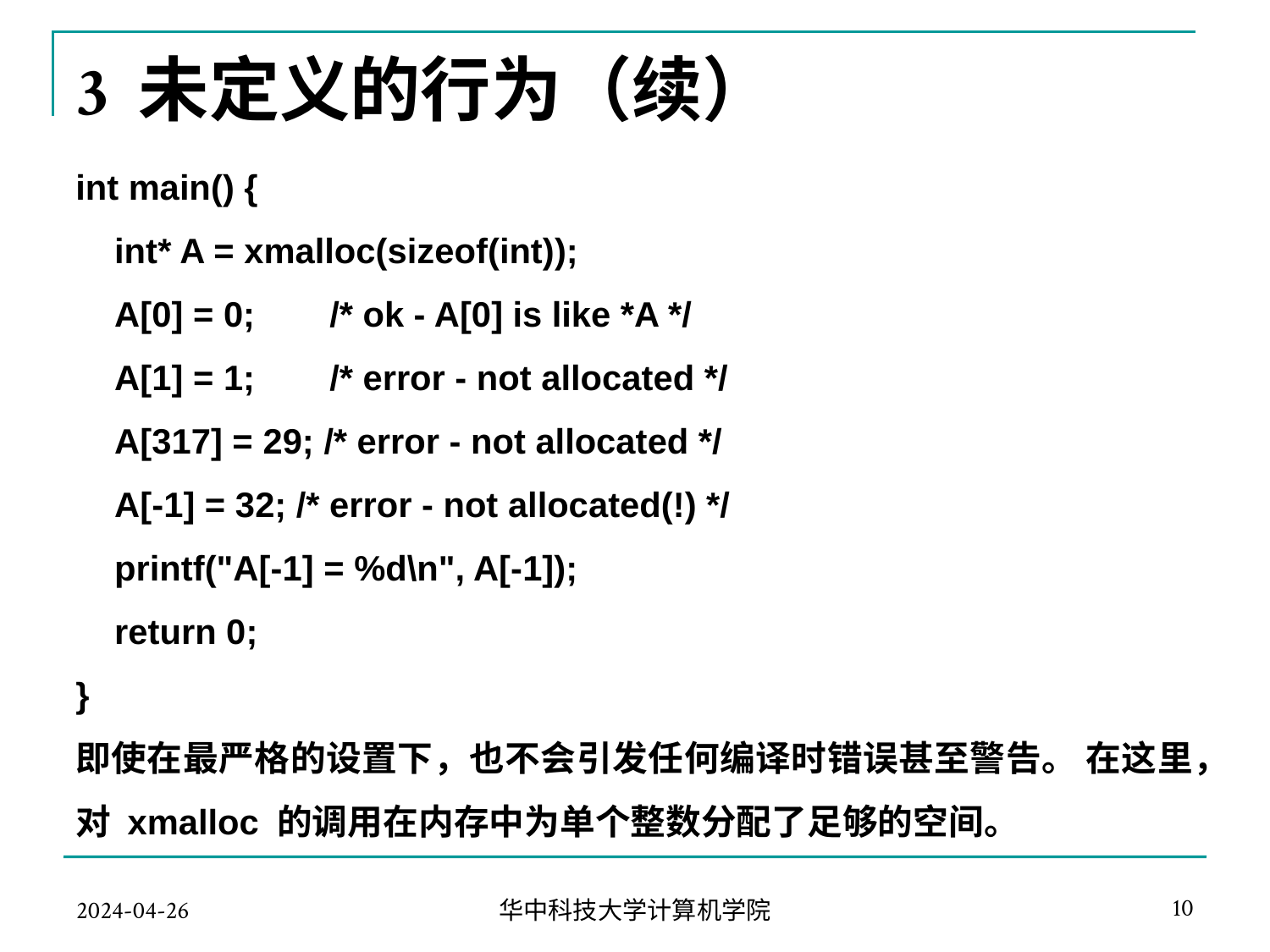

# 3 未定义的行为（续）
int main() {
    int* A = xmalloc(sizeof(int));
    A[0] = 0;	/* ok - A[0] is like *A */
    A[1] = 1;	/* error - not allocated */
    A[317] = 29; /* error - not allocated */
    A[-1] = 32; /* error - not allocated(!) */
    printf("A[-1] = %d\n", A[-1]);
    return 0;
}
即使在最严格的设置下，也不会引发任何编译时错误甚至警告。 在这里，对 xmalloc 的调用在内存中为单个整数分配了足够的空间。
2024-04-26
10
华中科技大学计算机学院